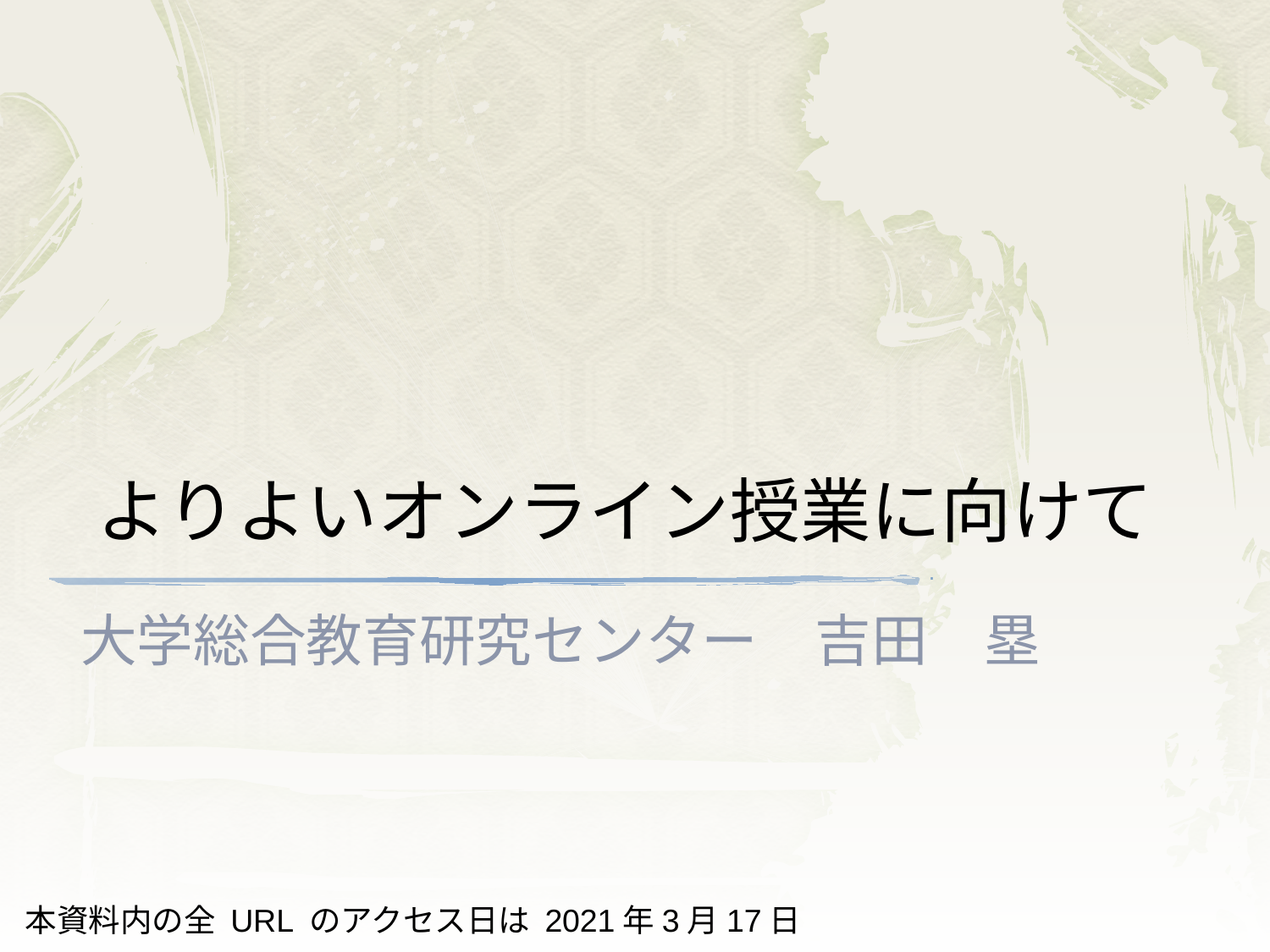

# よりよいオンライン授業に向けて
 大学総合教育研究センター　吉田　塁
本資料内の全 URL のアクセス日は 2021年3月17日